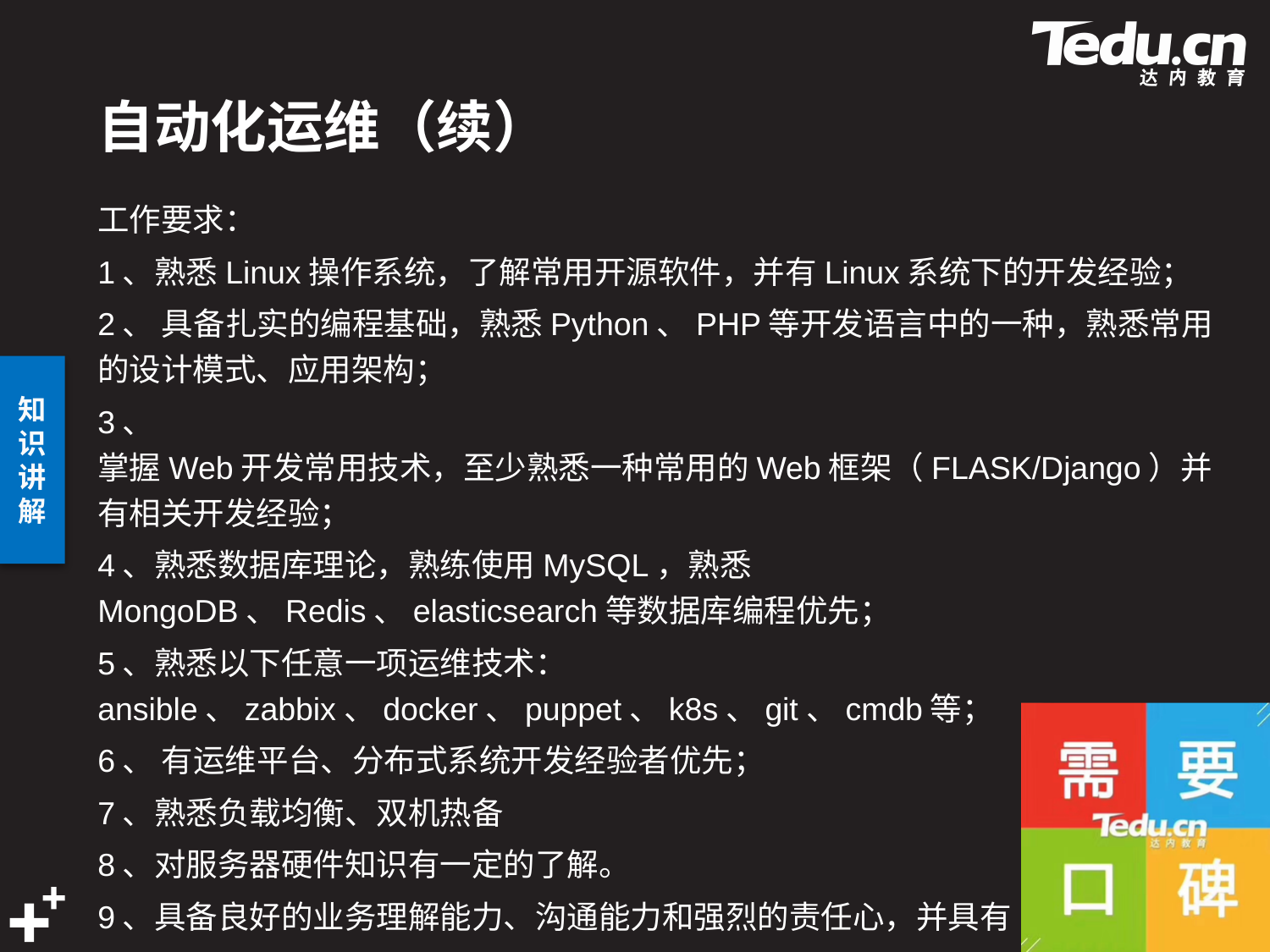

# 自动化运维（续）
工作要求：
1、熟悉Linux操作系统，了解常用开源软件，并有Linux系统下的开发经验；
2、 具备扎实的编程基础，熟悉Python、PHP等开发语言中的一种，熟悉常用的设计模式、应用架构；
3、 掌握Web开发常用技术，至少熟悉一种常用的Web框架（FLASK/Django）并有相关开发经验；
4、熟悉数据库理论，熟练使用MySQL，熟悉MongoDB、Redis、elasticsearch等数据库编程优先；
5、熟悉以下任意一项运维技术：ansible、zabbix、docker、puppet、k8s、git、cmdb等；
6、 有运维平台、分布式系统开发经验者优先；
7、熟悉负载均衡、双机热备
8、对服务器硬件知识有一定的了解。
9、具备良好的业务理解能力、沟通能力和强烈的责任心，并具有
良好的自我驱动意识；